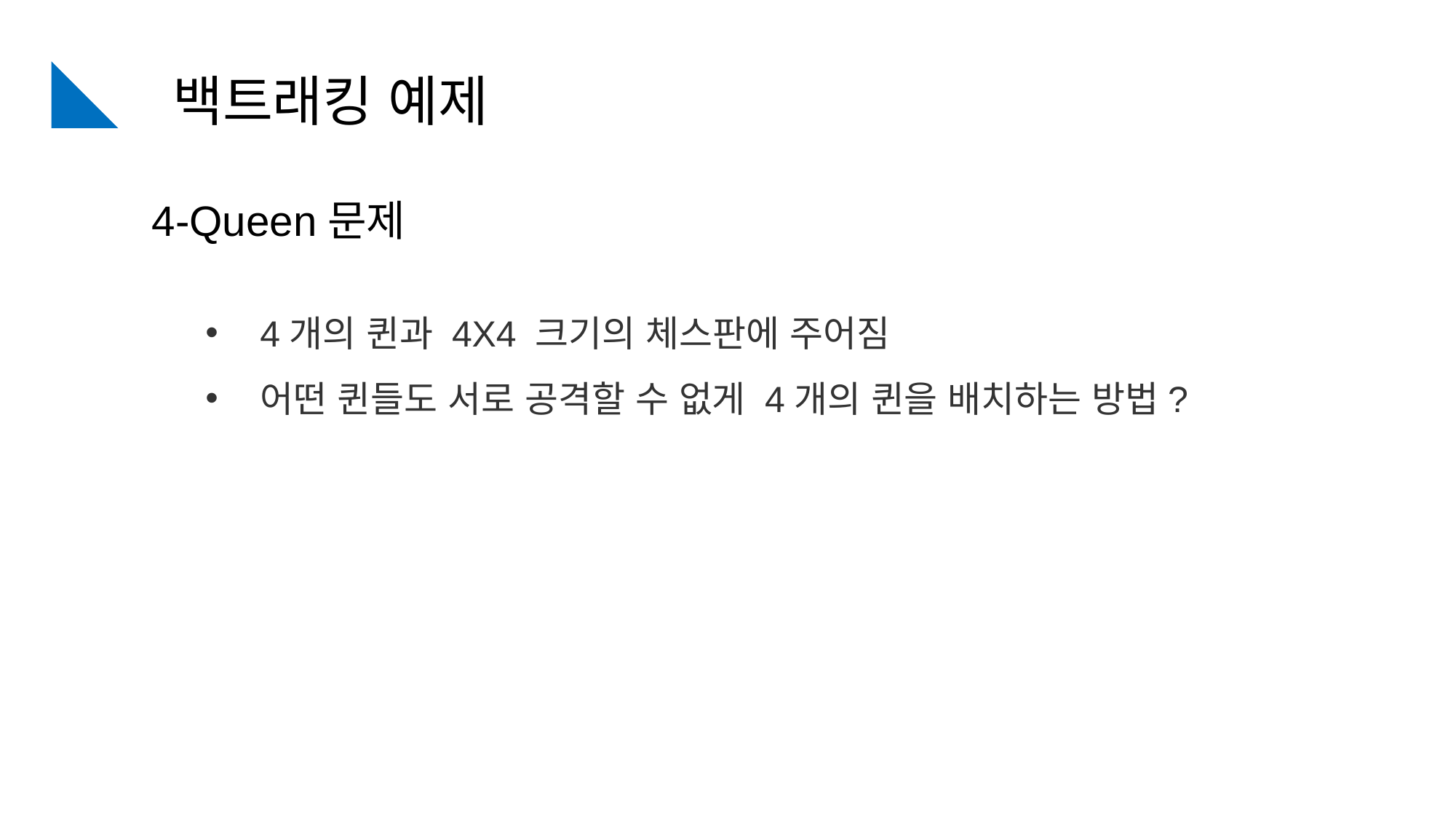

백트래킹 예제
4-Queen문제
4개의 퀸과 4X4 크기의 체스판에 주어짐
어떤 퀸들도 서로 공격할 수 없게 4개의 퀸을 배치하는 방법?